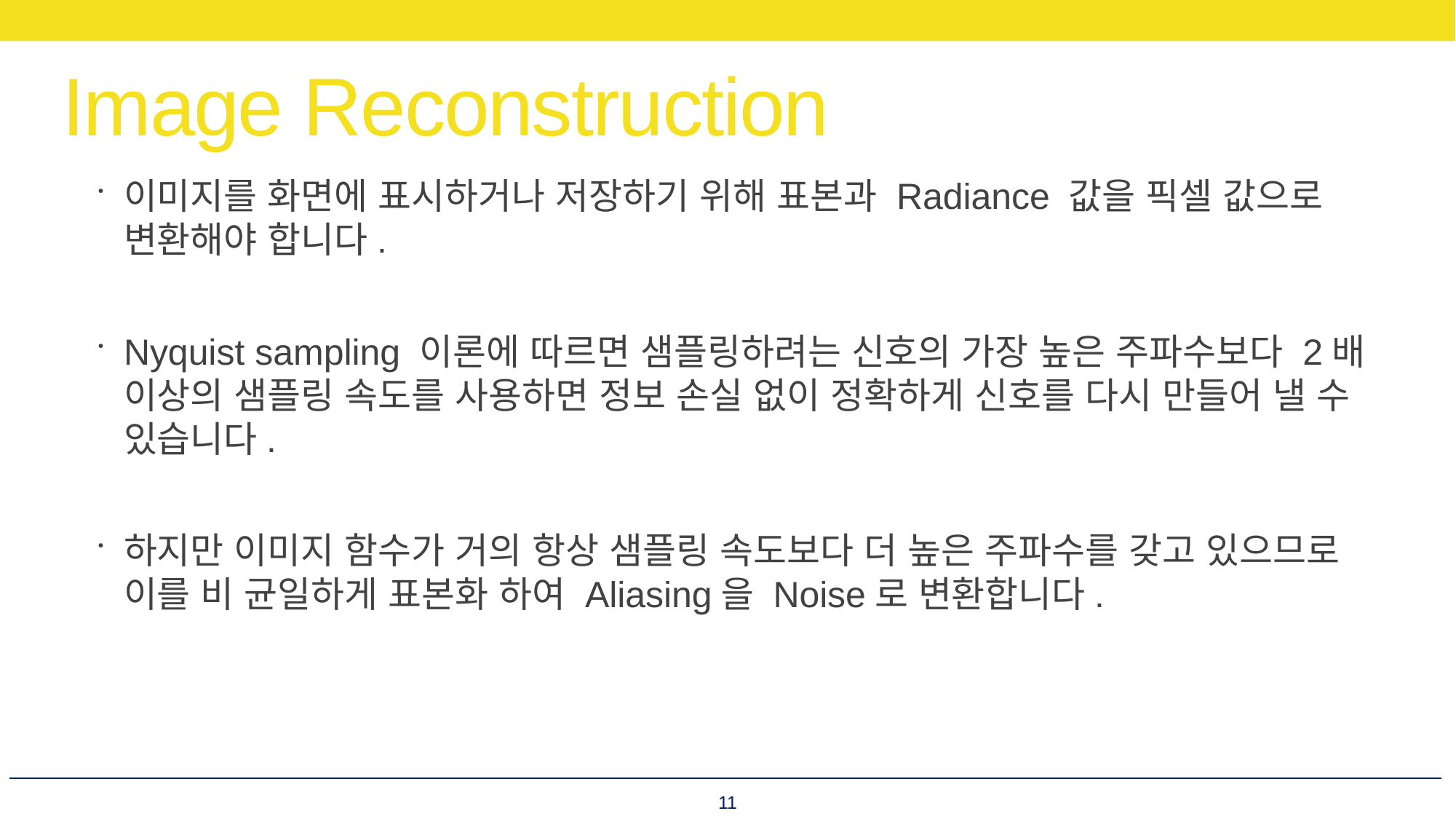

# Image Reconstruction
이미지를 화면에 표시하거나 저장하기 위해 표본과 Radiance 값을 픽셀 값으로
변환해야 합니다.

Nyquist sampling 이론에 따르면 샘플링하려는 신호의 가장 높은 주파수보다 2배
이상의 샘플링 속도를 사용하면 정보 손실 없이 정확하게 신호를 다시 만들어 낼 수 있습니다.

하지만 이미지 함수가 거의 항상 샘플링 속도보다 더 높은 주파수를 갖고 있으므로 이를 비 균일하게 표본화 하여 Aliasing을 Noise로 변환합니다.
11